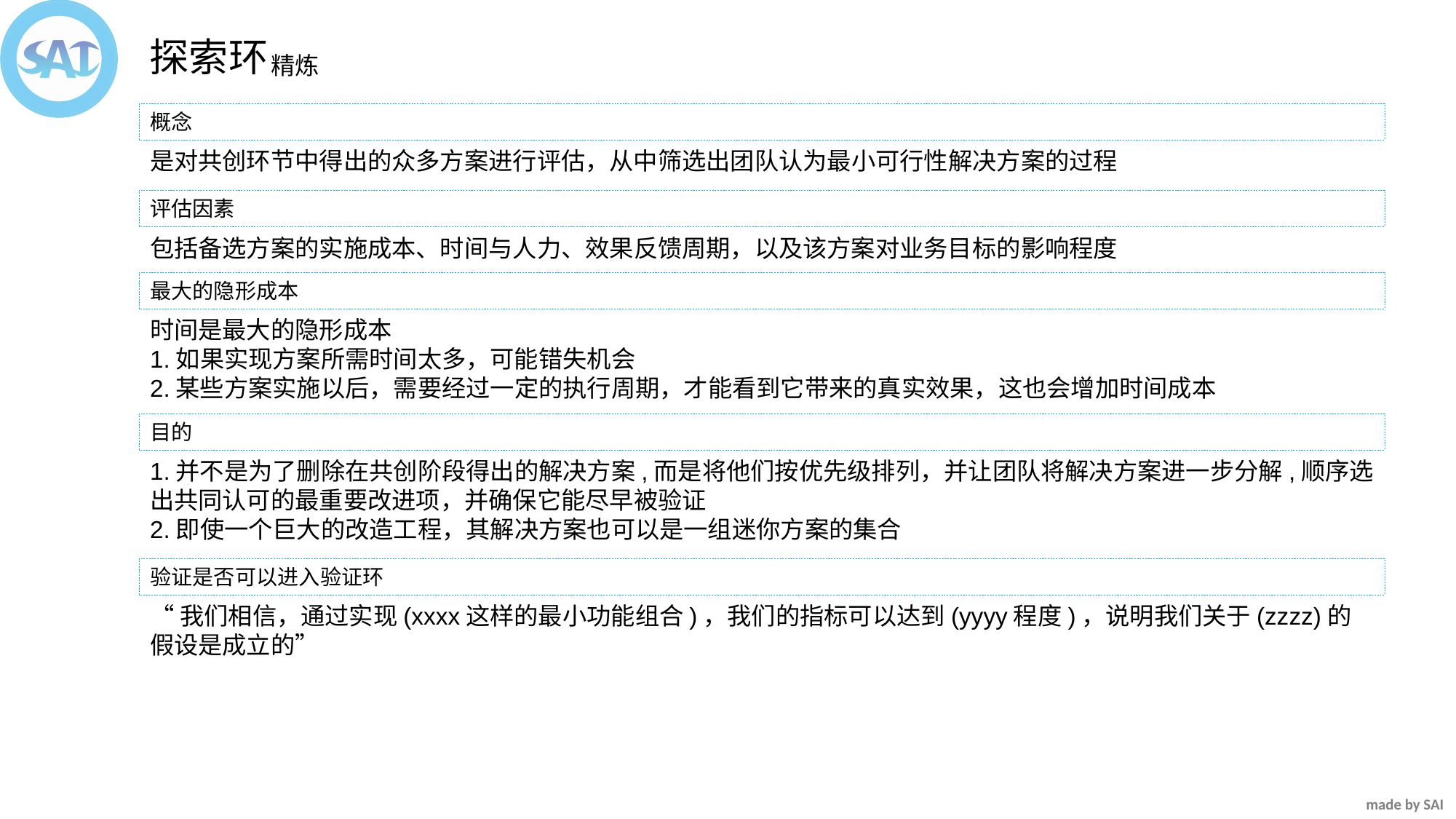

探索环
精炼
概念
是对共创环节中得出的众多方案进行评估，从中筛选出团队认为最小可行性解决方案的过程
评估因素
包括备选方案的实施成本、时间与人力、效果反馈周期，以及该方案对业务目标的影响程度
最大的隐形成本
时间是最大的隐形成本
1.如果实现方案所需时间太多，可能错失机会
2.某些方案实施以后，需要经过一定的执行周期，才能看到它带来的真实效果，这也会增加时间成本
目的
1.并不是为了删除在共创阶段得出的解决方案,而是将他们按优先级排列，并让团队将解决方案进一步分解,顺序选出共同认可的最重要改进项，并确保它能尽早被验证
2.即使一个巨大的改造工程，其解决方案也可以是一组迷你方案的集合
验证是否可以进入验证环
“我们相信，通过实现(xxxx这样的最小功能组合)，我们的指标可以达到(yyyy程度)，说明我们关于(zzzz)的假设是成立的”